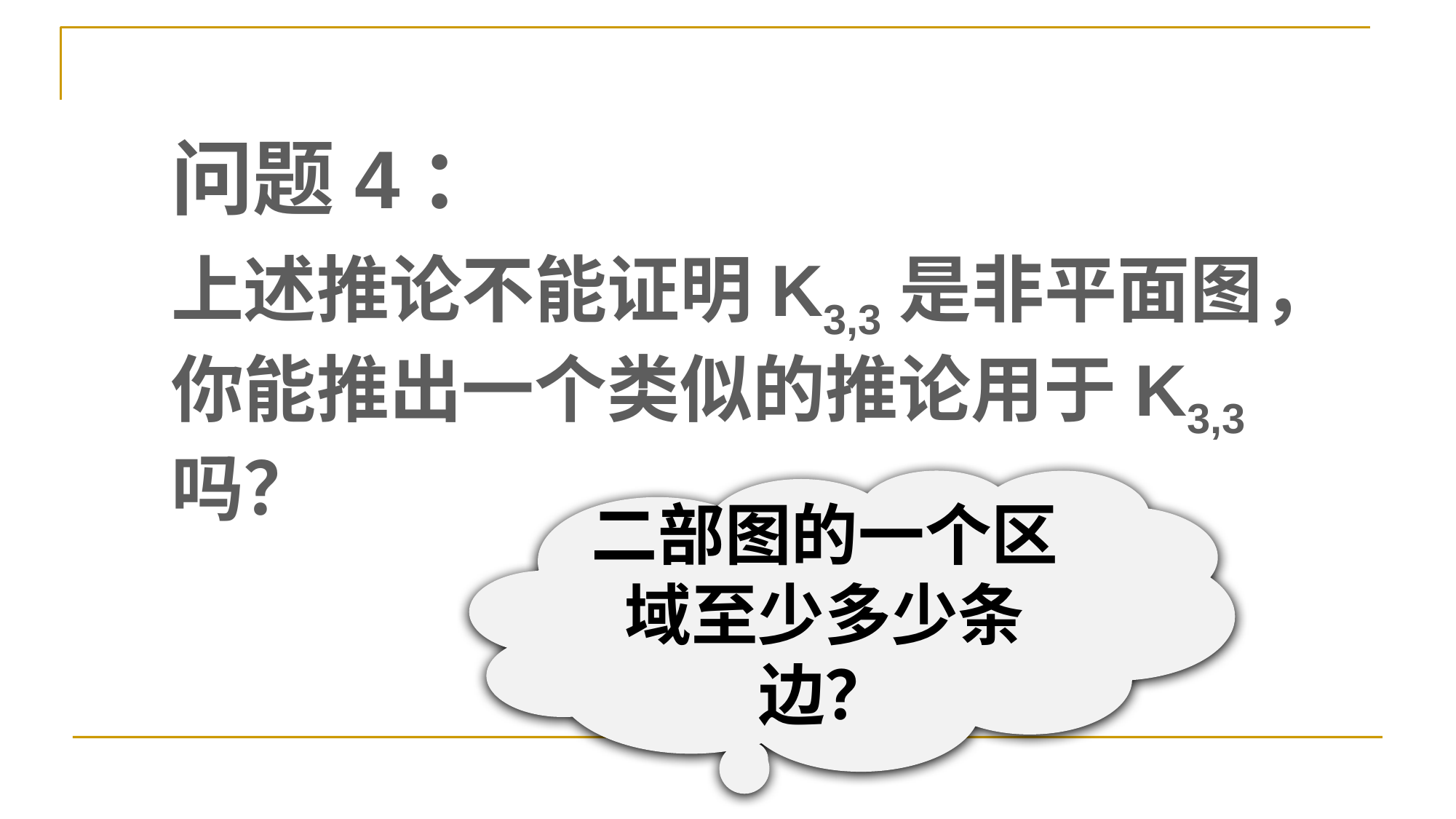

问题4：
上述推论不能证明K3,3是非平面图，你能推出一个类似的推论用于K3,3吗？
二部图的一个区域至少多少条边？